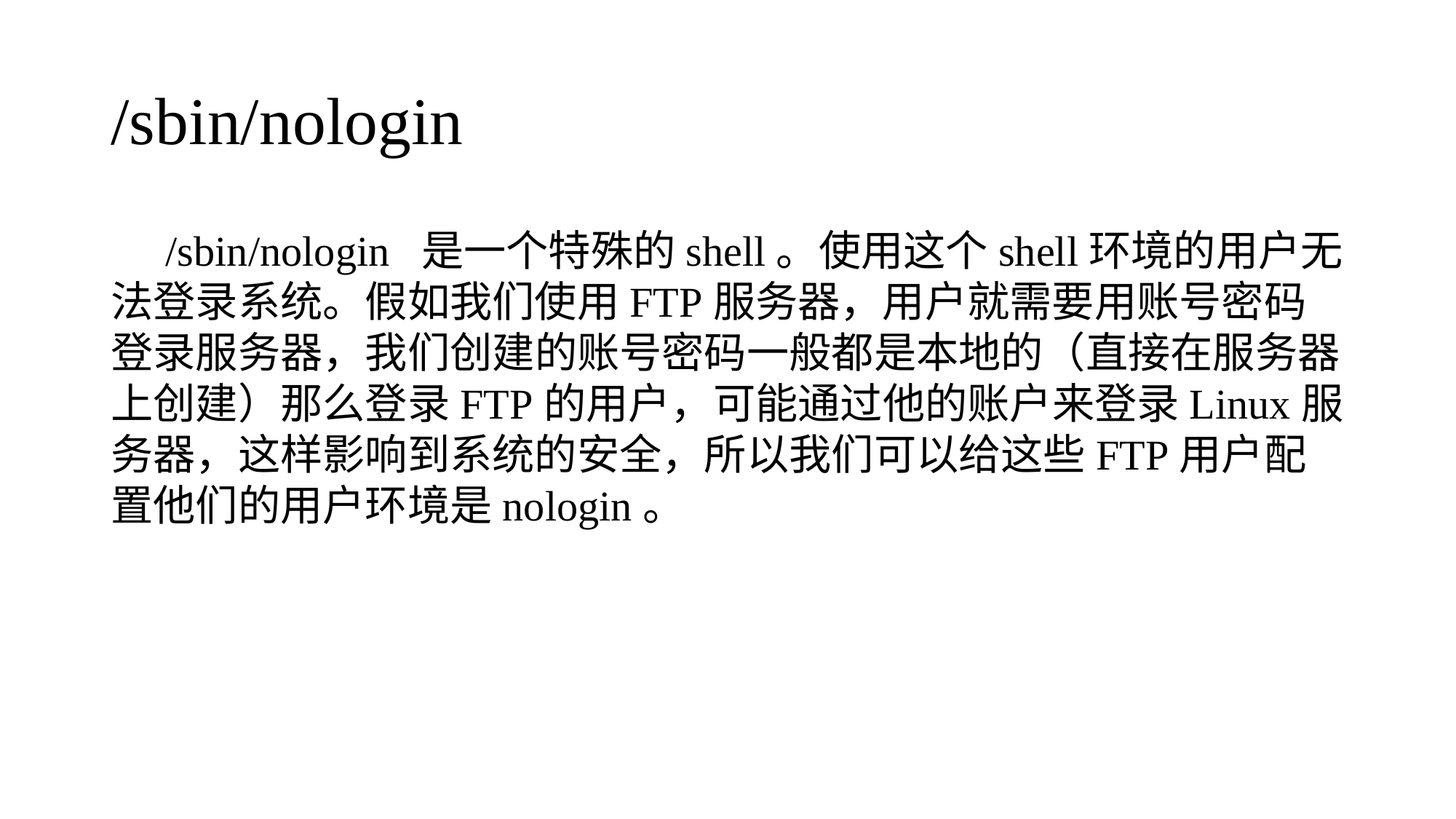

# /sbin/nologin
/sbin/nologin  是一个特殊的shell。使用这个shell环境的用户无法登录系统。假如我们使用FTP服务器，用户就需要用账号密码登录服务器，我们创建的账号密码一般都是本地的（直接在服务器上创建）那么登录FTP的用户，可能通过他的账户来登录Linux服务器，这样影响到系统的安全，所以我们可以给这些FTP用户配置他们的用户环境是nologin。